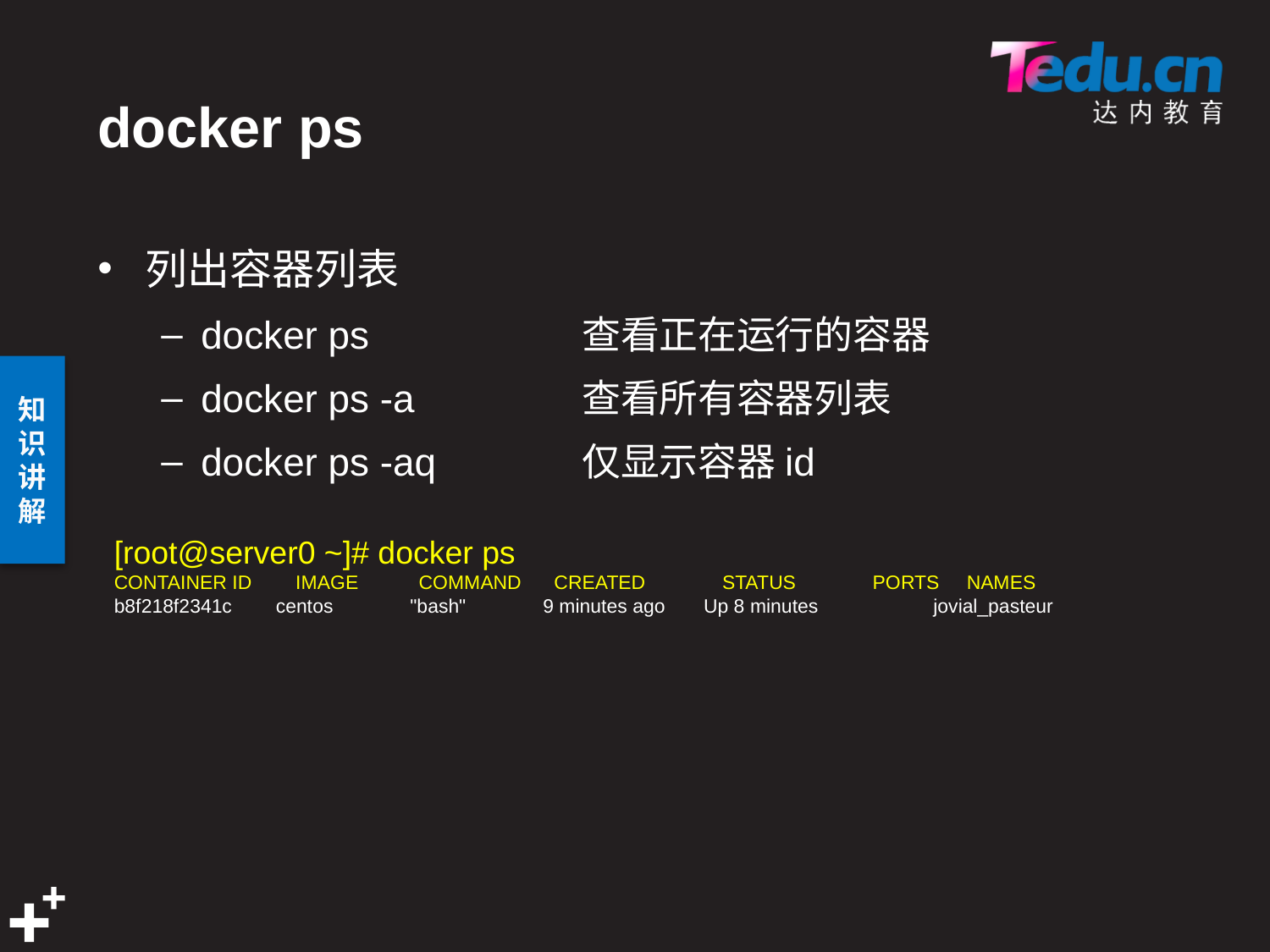

# docker ps
列出容器列表
docker ps 		查看正在运行的容器
docker ps -a		查看所有容器列表
docker ps -aq		仅显示容器id
[root@server0 ~]# docker ps
CONTAINER ID        IMAGE           COMMAND      CREATED              STATUS              PORTS     NAMES
b8f218f2341c        centos              "bash"              9 minutes ago       Up 8 minutes                     jovial_pasteur